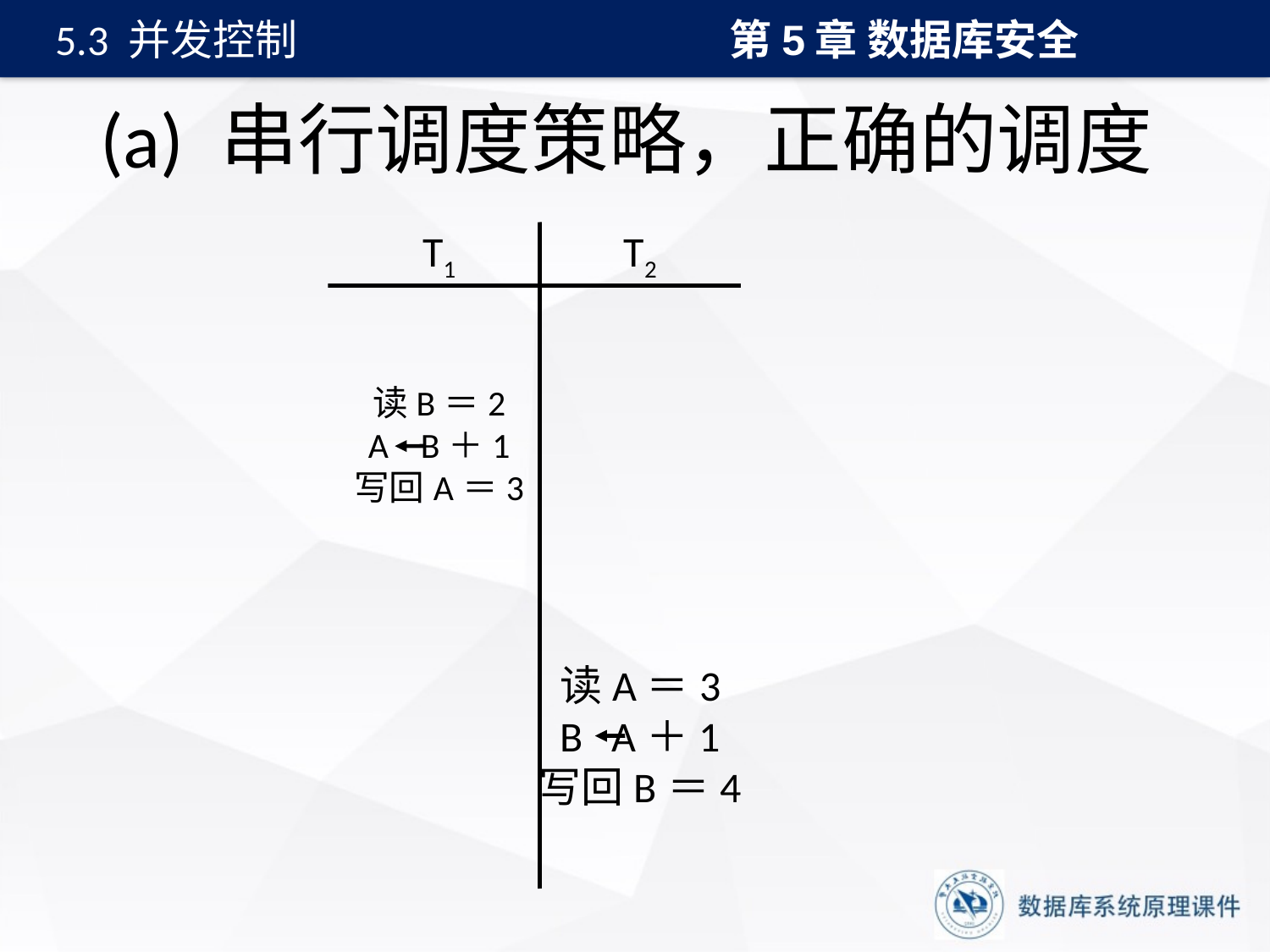

第5章 数据库安全
5.3 并发控制
# (a) 串行调度策略，正确的调度
T1

T2

读A＝3
B   A＋1
写回B＝4
读B＝2
A    B＋1
写回A＝3